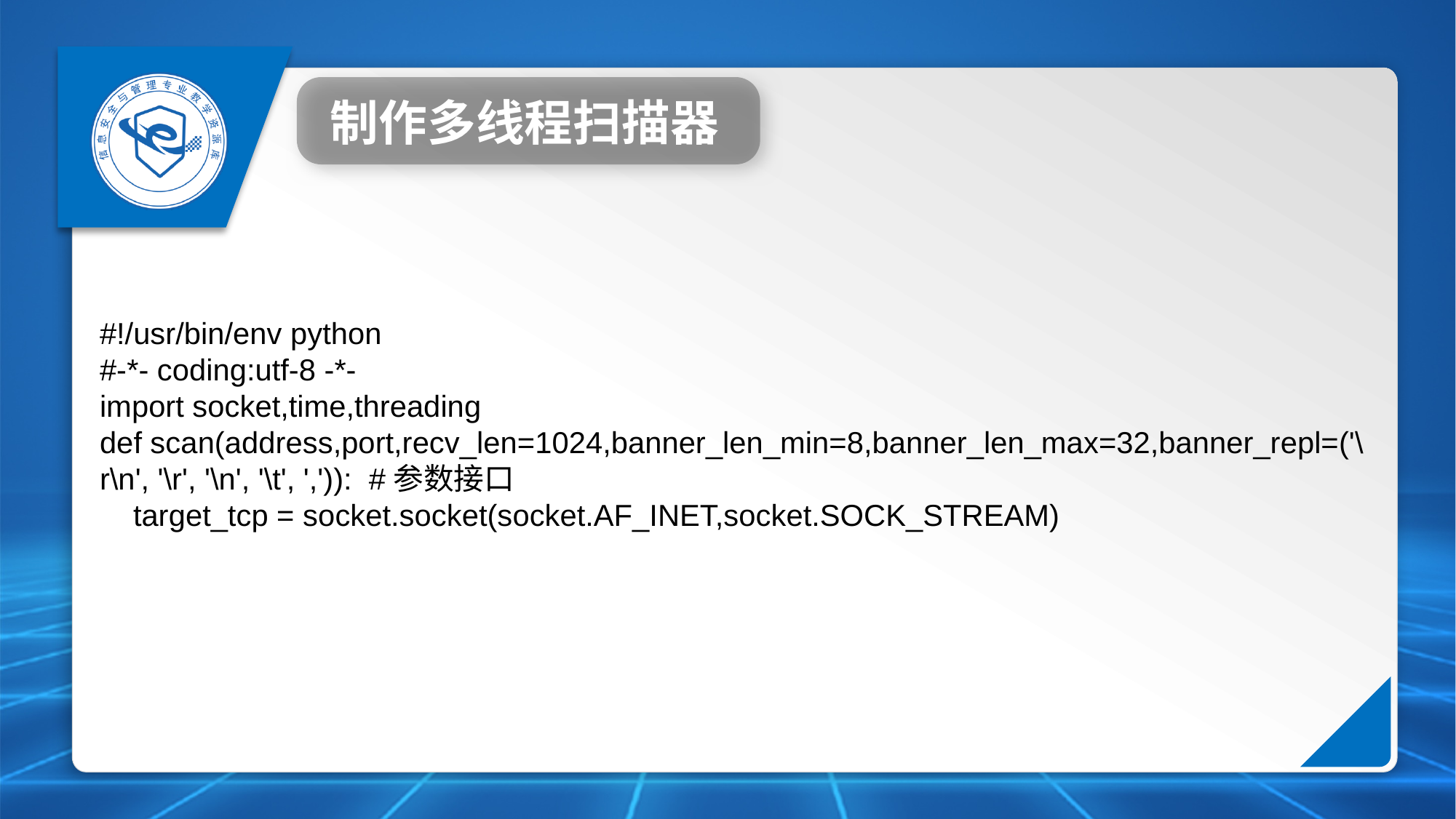

制作多线程扫描器
#!/usr/bin/env python
#-*- coding:utf-8 -*-
import socket,time,threading
def scan(address,port,recv_len=1024,banner_len_min=8,banner_len_max=32,banner_repl=('\r\n', '\r', '\n', '\t', ',')):  #参数接口
    target_tcp = socket.socket(socket.AF_INET,socket.SOCK_STREAM)